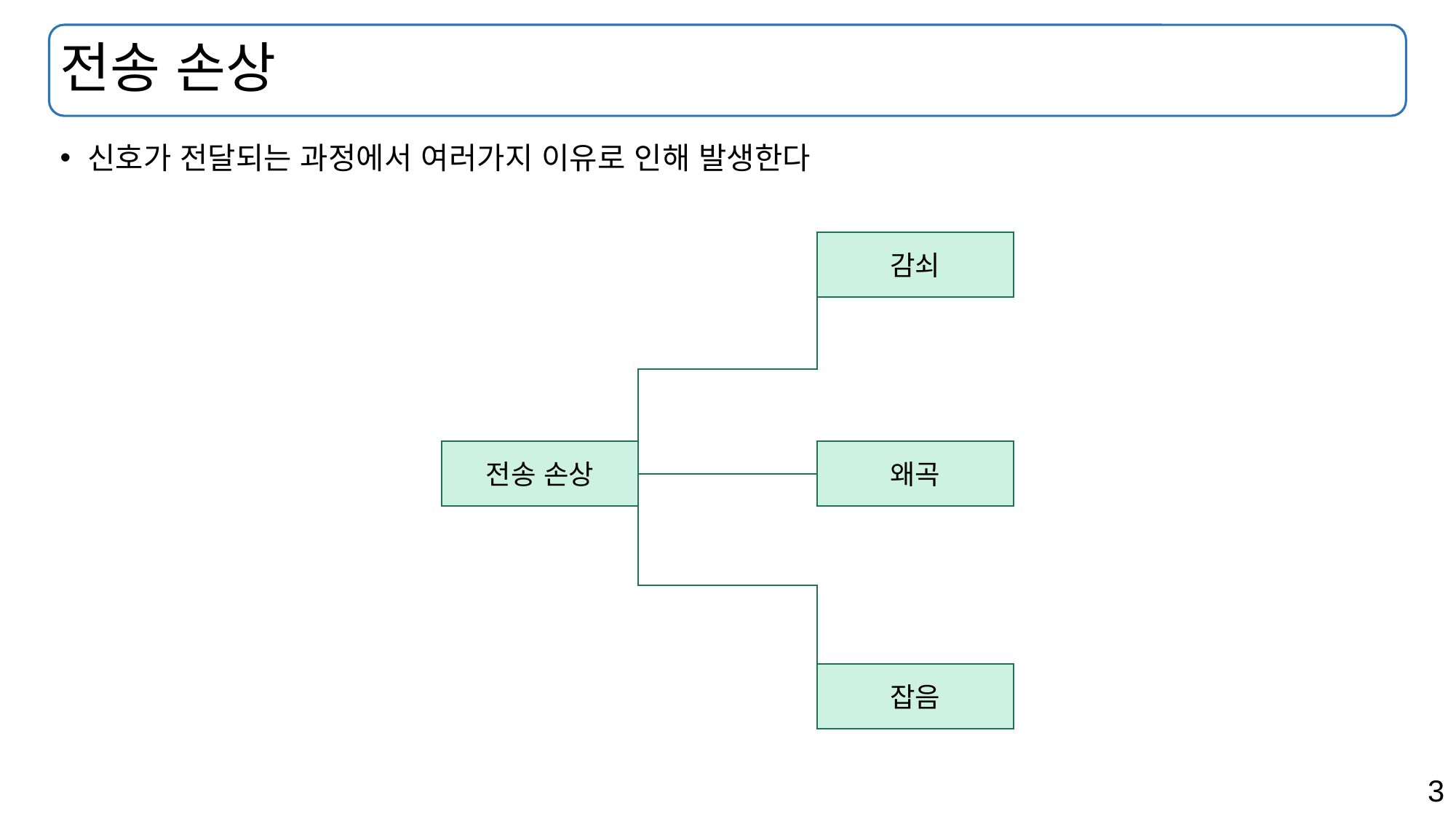

# 전송 손상
신호가 전달되는 과정에서 여러가지 이유로 인해 발생한다
감쇠
전송 손상
왜곡
잡음